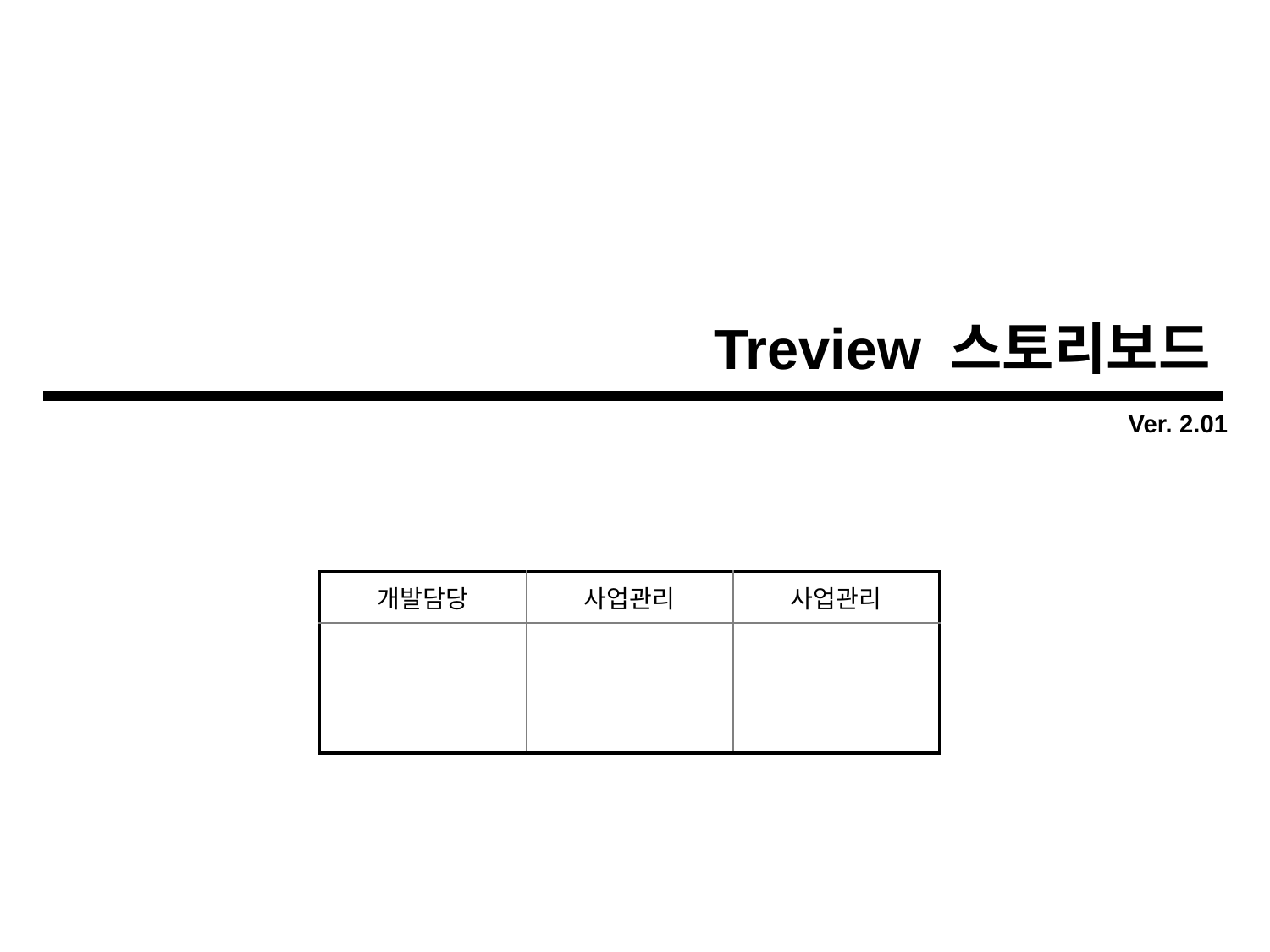

Treview 스토리보드
Ver. 2.01
| 개발담당 | 사업관리 | 사업관리 |
| --- | --- | --- |
|  |  |  |